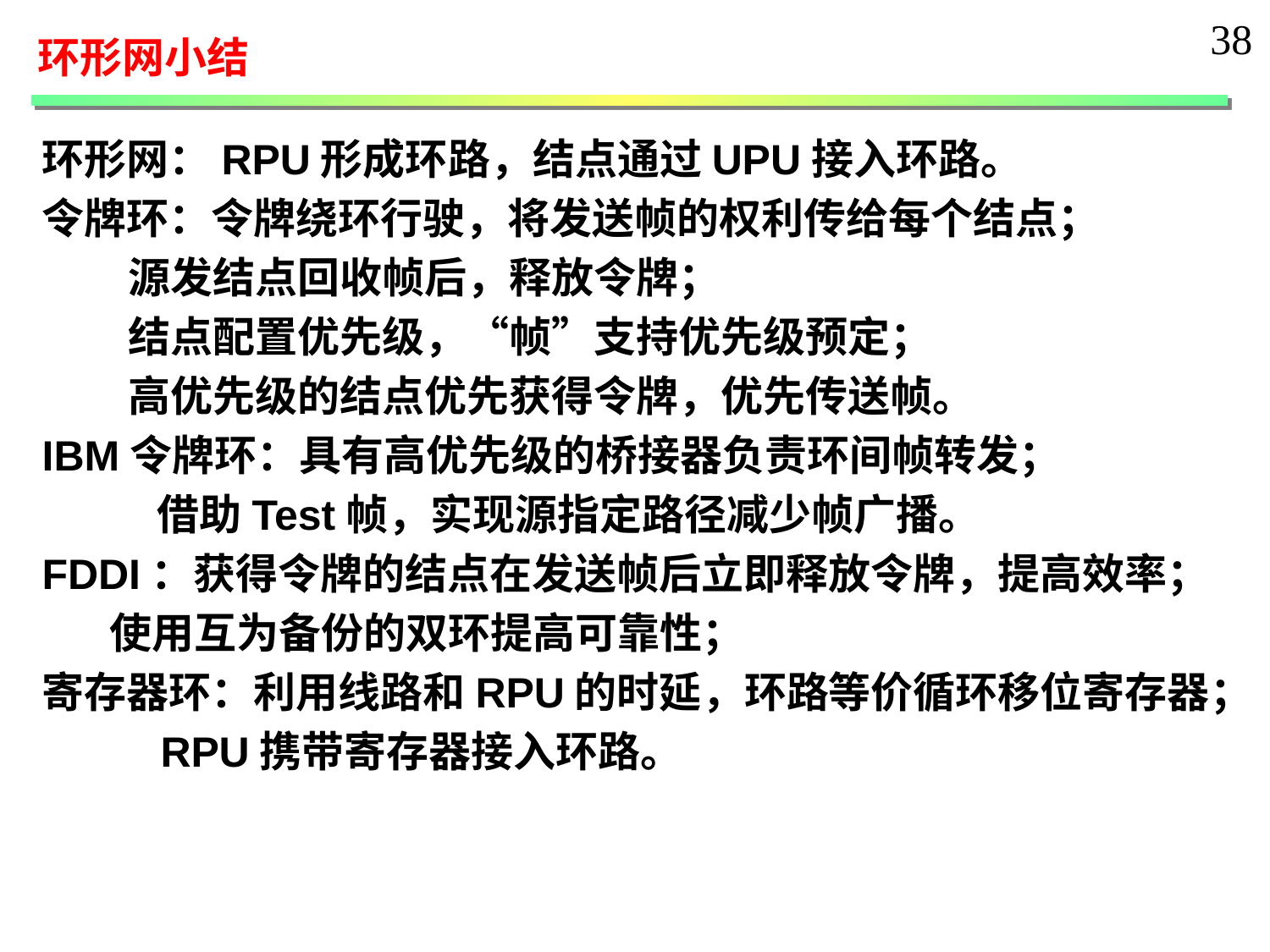

38
环形网小结

环形网：RPU形成环路，结点通过UPU接入环路。
令牌环：令牌绕环行驶，将发送帧的权利传给每个结点；
        源发结点回收帧后，释放令牌；
        结点配置优先级，“帧”支持优先级预定；
        高优先级的结点优先获得令牌，优先传送帧。
IBM令牌环：具有高优先级的桥接器负责环间帧转发；
           借助Test帧，实现源指定路径减少帧广播。
FDDI：获得令牌的结点在发送帧后立即释放令牌，提高效率；
      使用互为备份的双环提高可靠性；
寄存器环：利用线路和RPU的时延，环路等价循环移位寄存器；
          RPU携带寄存器接入环路。